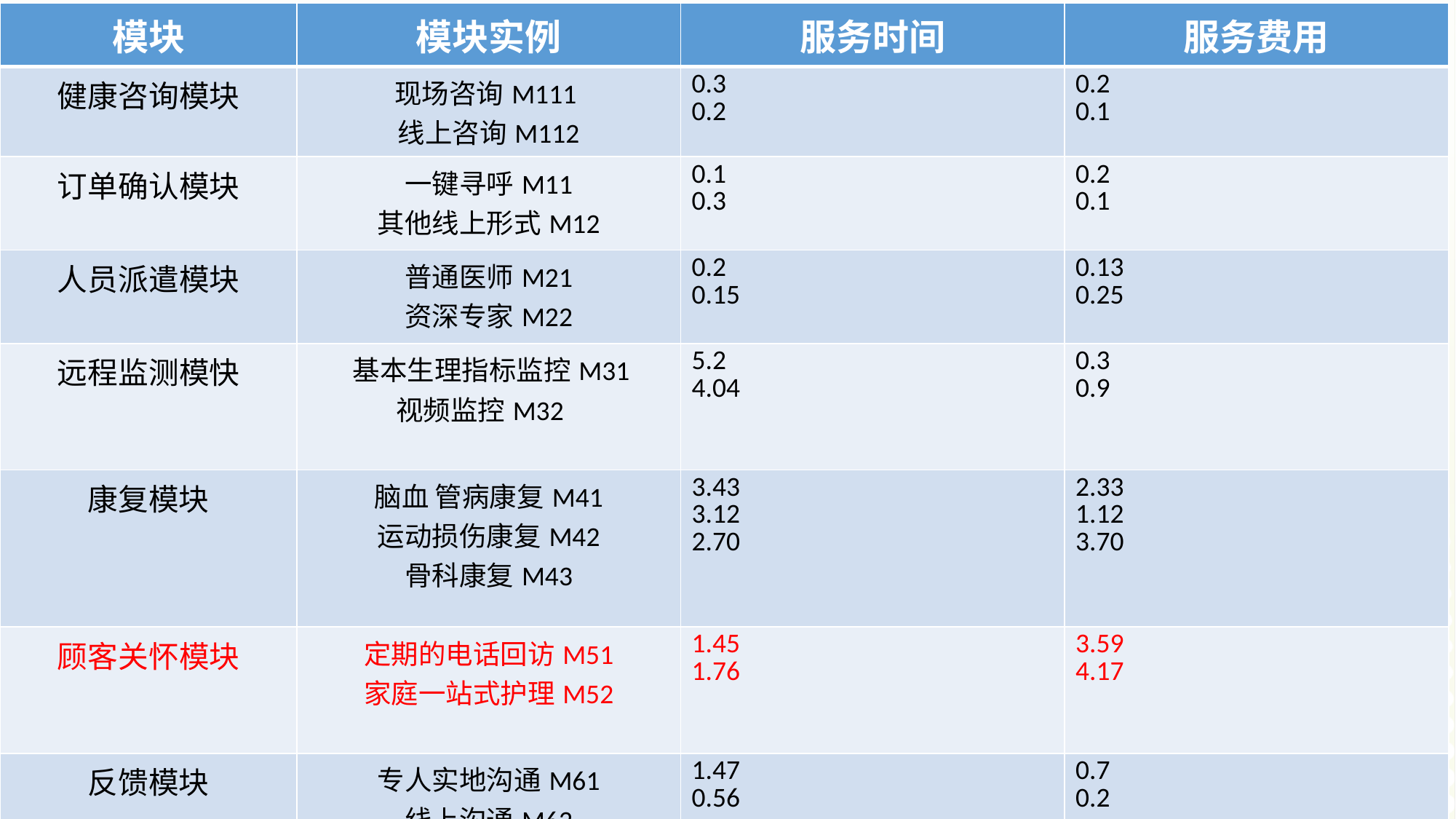

| 模块 | 模块实例 | 服务时间 | 服务费用 |
| --- | --- | --- | --- |
| 健康咨询模块 | 现场咨询M111 线上咨询M112 | 0.3 0.2 | 0.2 0.1 |
| 订单确认模块 | 一键寻呼M11 其他线上形式M12 | 0.1 0.3 | 0.2 0.1 |
| 人员派遣模块 | 普通医师M21 资深专家M22 | 0.2 0.15 | 0.13 0.25 |
| 远程监测模快 | 基本生理指标监控M31 视频监控M32 | 5.2 4.04 | 0.3 0.9 |
| 康复模块 | 脑血 管病康复M41 运动损伤康复M42 骨科康复M43 | 3.43 3.12 2.70 | 2.33 1.12 3.70 |
| 顾客关怀模块 | 定期的电话回访M51 家庭一站式护理M52 | 1.45 1.76 | 3.59 4.17 |
| 反馈模块 | 专人实地沟通M61 线上沟通M62 | 1.47 0.56 | 0.7 0.2 |